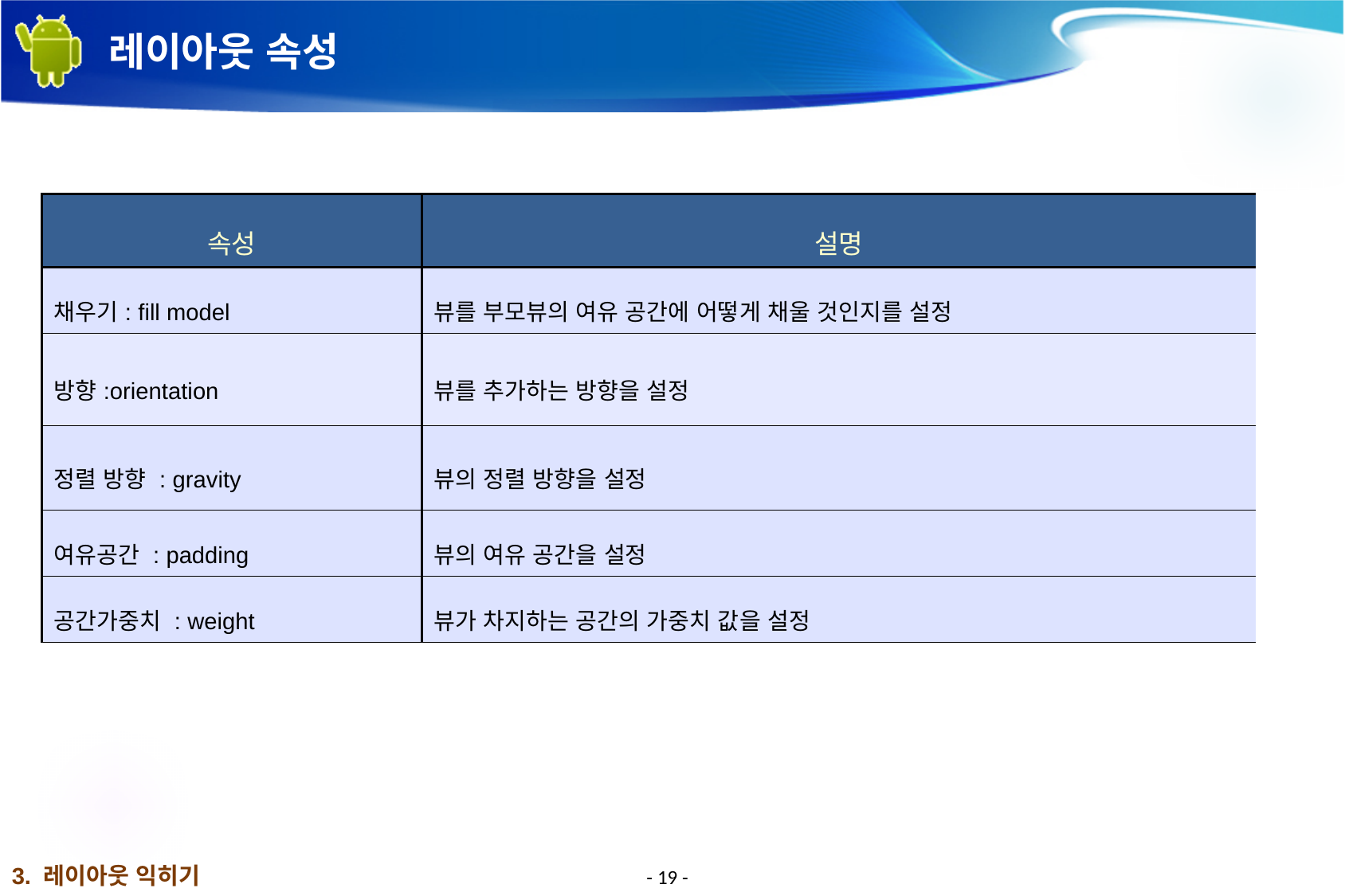

# 레이아웃 속성
| 속성 | 설명 |
| --- | --- |
| 채우기: fill model | 뷰를 부모뷰의 여유 공간에 어떻게 채울 것인지를 설정 |
| 방향:orientation | 뷰를 추가하는 방향을 설정 |
| 정렬 방향 : gravity | 뷰의 정렬 방향을 설정 |
| 여유공간 : padding | 뷰의 여유 공간을 설정 |
| 공간가중치 : weight | 뷰가 차지하는 공간의 가중치 값을 설정 |
3. 레이아웃 익히기